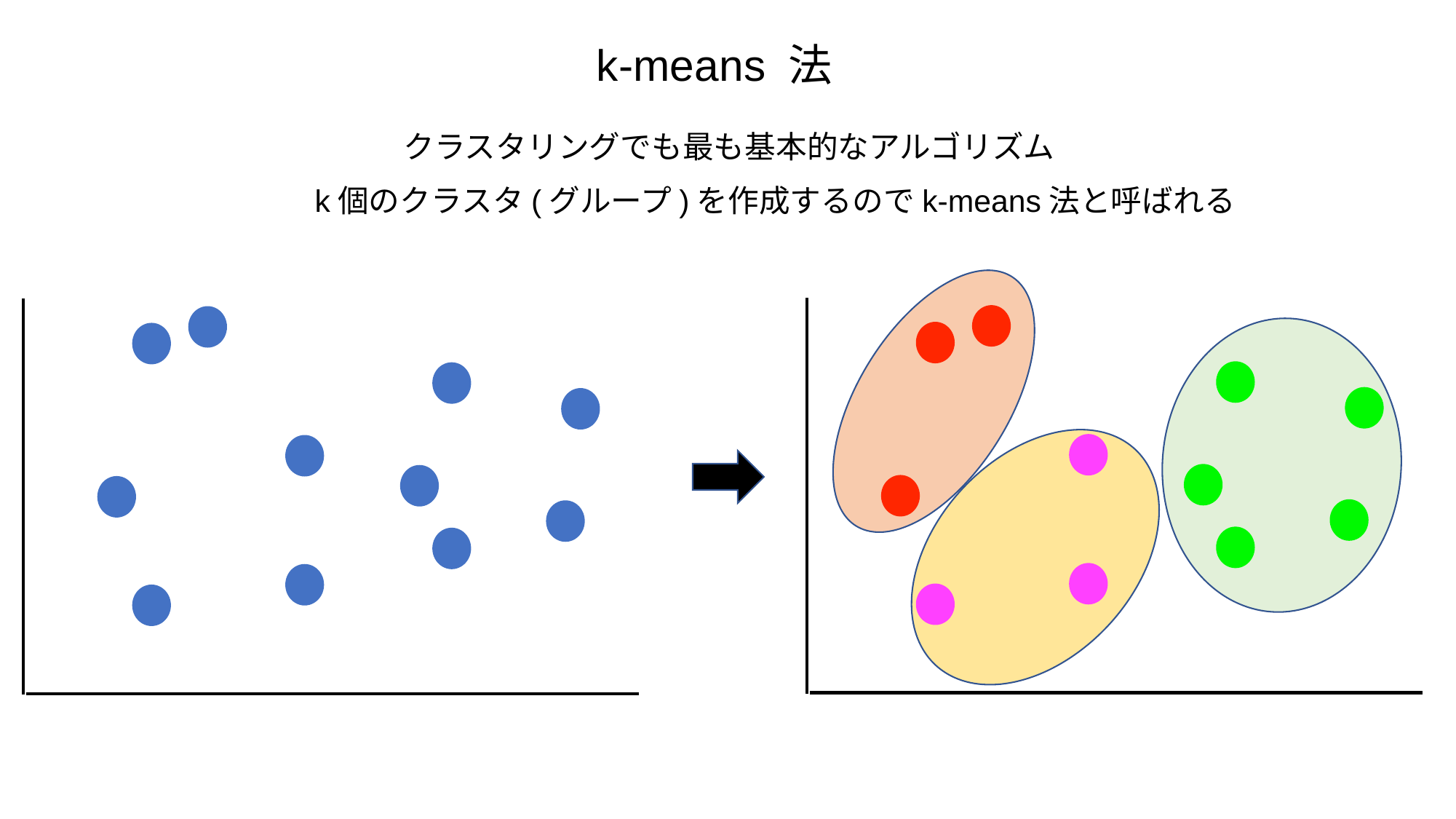

k-means 法
クラスタリングでも最も基本的なアルゴリズム
k個のクラスタ(グループ)を作成するのでk-means法と呼ばれる